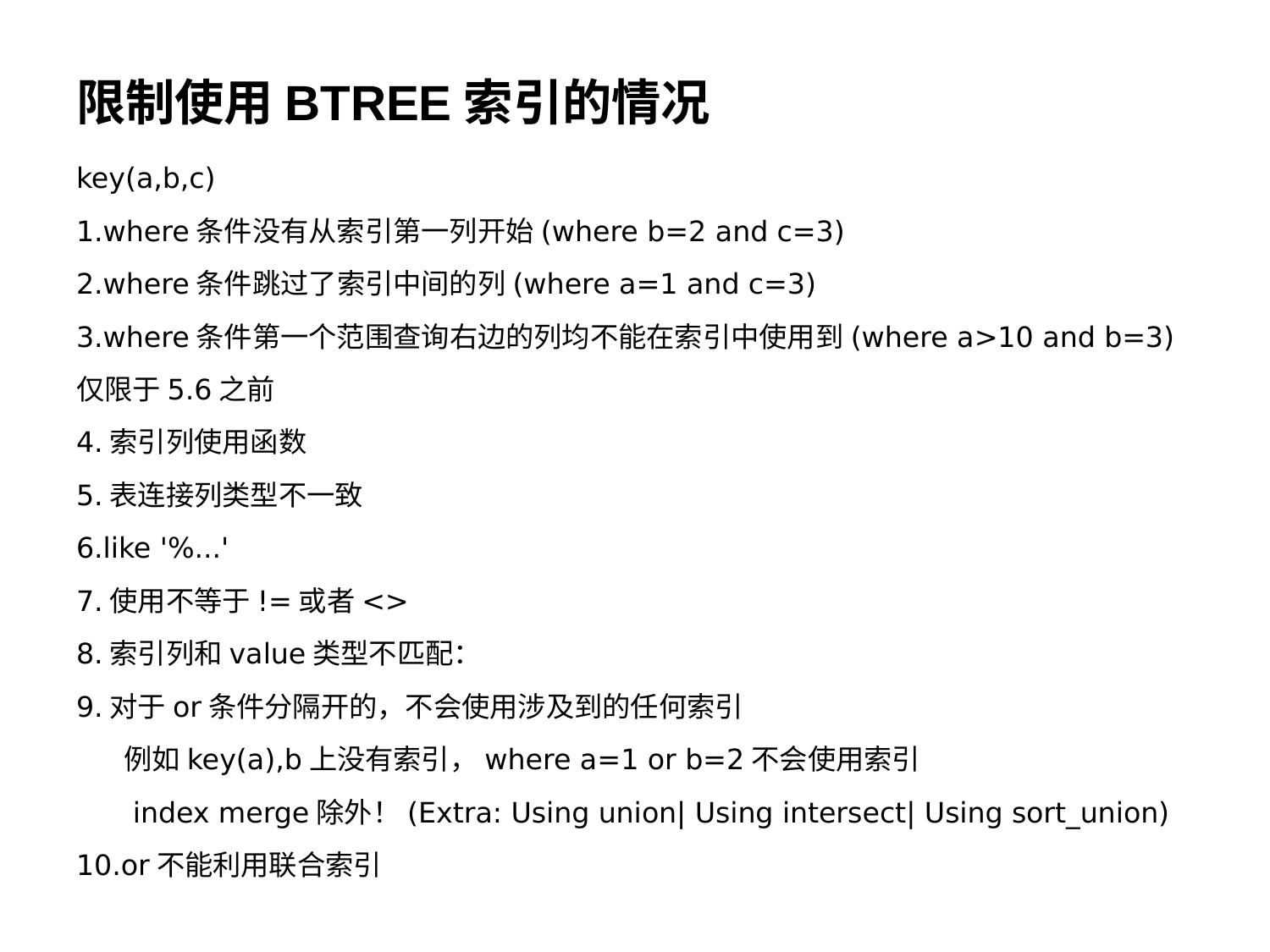

# 限制使用BTREE索引的情况
key(a,b,c)
1.where条件没有从索引第一列开始(where b=2 and c=3)
2.where条件跳过了索引中间的列(where a=1 and c=3)
3.where条件第一个范围查询右边的列均不能在索引中使用到(where a>10 and b=3)
仅限于5.6之前
4.索引列使用函数
5.表连接列类型不一致
6.like '%...'
7.使用不等于!=或者<>
8.索引列和value类型不匹配：
9.对于or条件分隔开的，不会使用涉及到的任何索引
	例如key(a),b上没有索引，where a=1 or b=2不会使用索引
	 index merge除外！(Extra: Using union| Using intersect| Using sort_union)
10.or不能利用联合索引